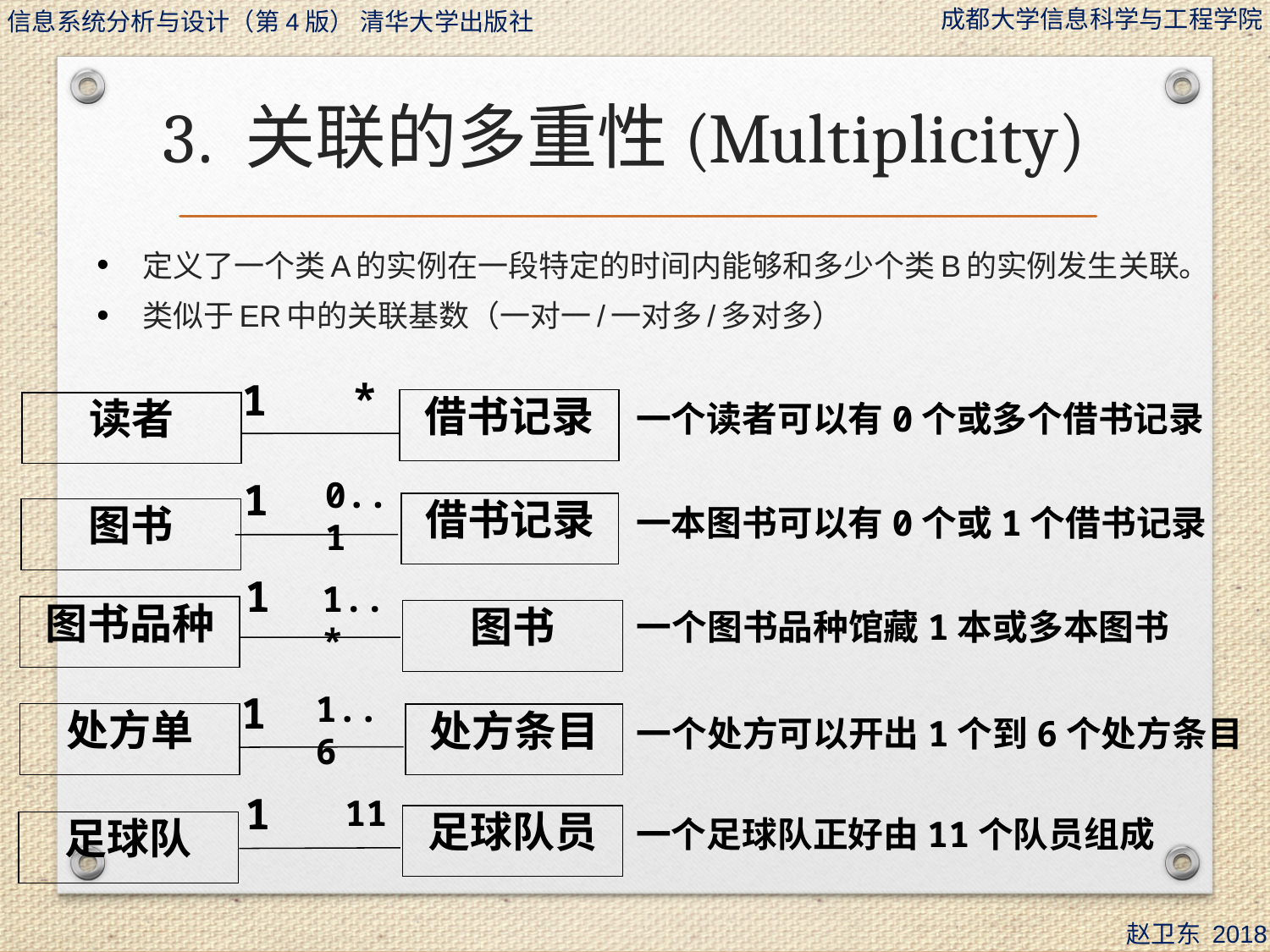

# 3. 关联的多重性(Multiplicity)
定义了一个类A的实例在一段特定的时间内能够和多少个类B的实例发生关联。
类似于ER中的关联基数（一对一/一对多/多对多）
*
1
借书记录
读者
一个读者可以有0个或多个借书记录

1
0..1
借书记录
图书
一本图书可以有0个或1个借书记录

1
1..*
图书品种
图书
一个图书品种馆藏1本或多本图书

1
1..6
处方单
处方条目
一个处方可以开出1个到6个处方条目

1
11
足球队员
足球队
一个足球队正好由11个队员组成